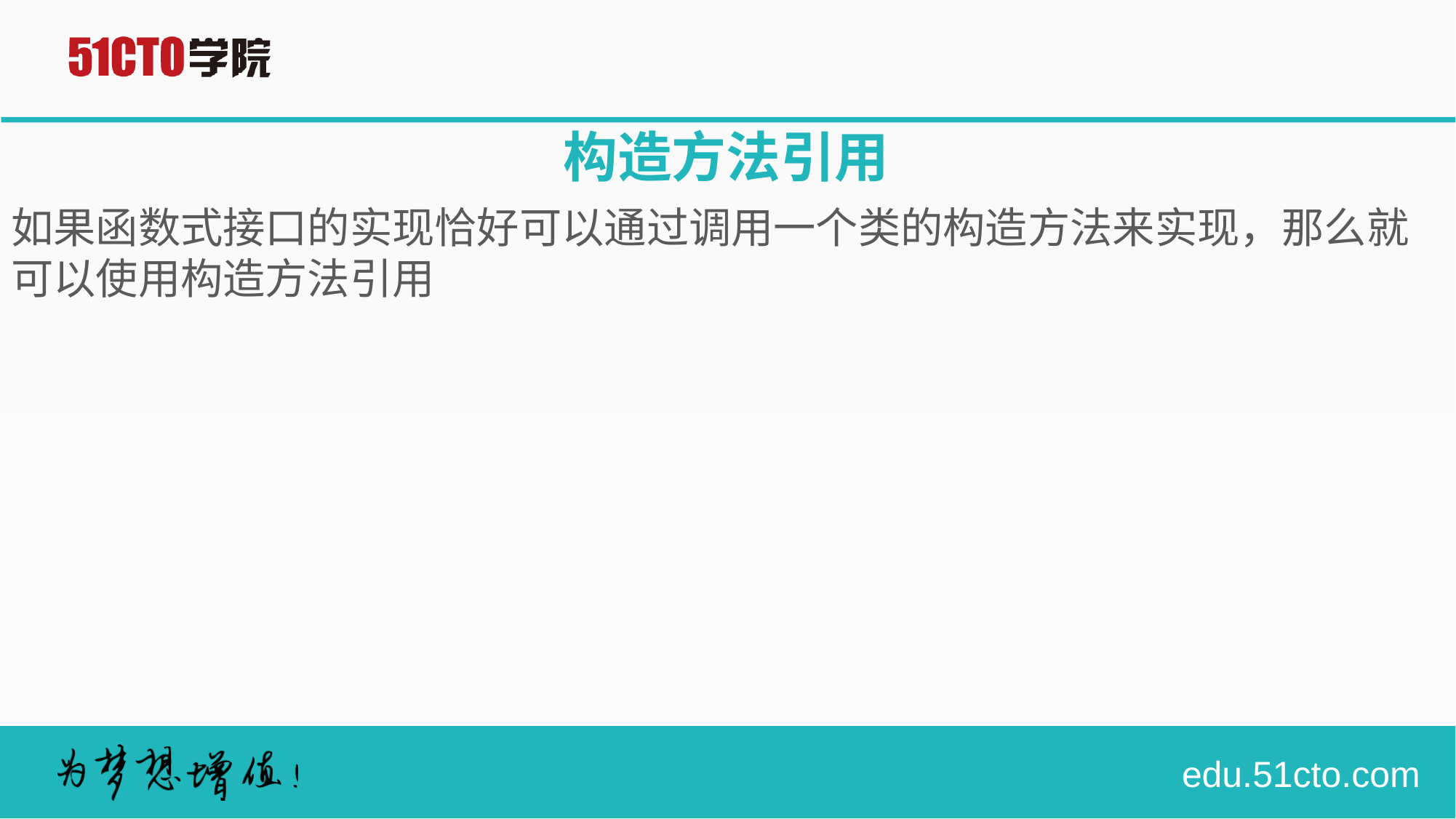

# 构造方法引用
如果函数式接口的实现恰好可以通过调用一个类的构造方法来实现，那么就可以使用构造方法引用